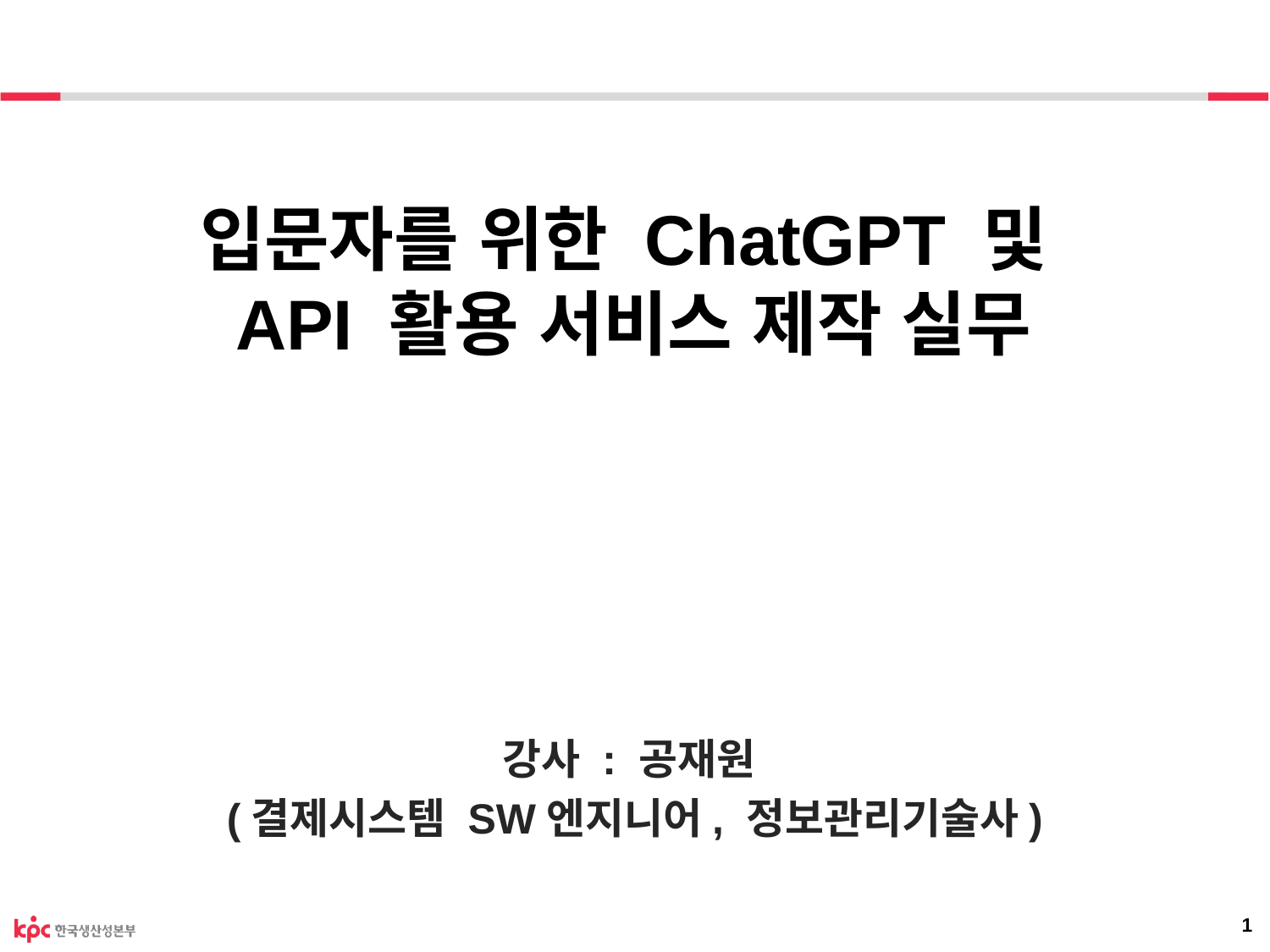

# 입문자를 위한 ChatGPT 및 API 활용 서비스 제작 실무
강사 : 공재원
(결제시스템 SW엔지니어, 정보관리기술사)